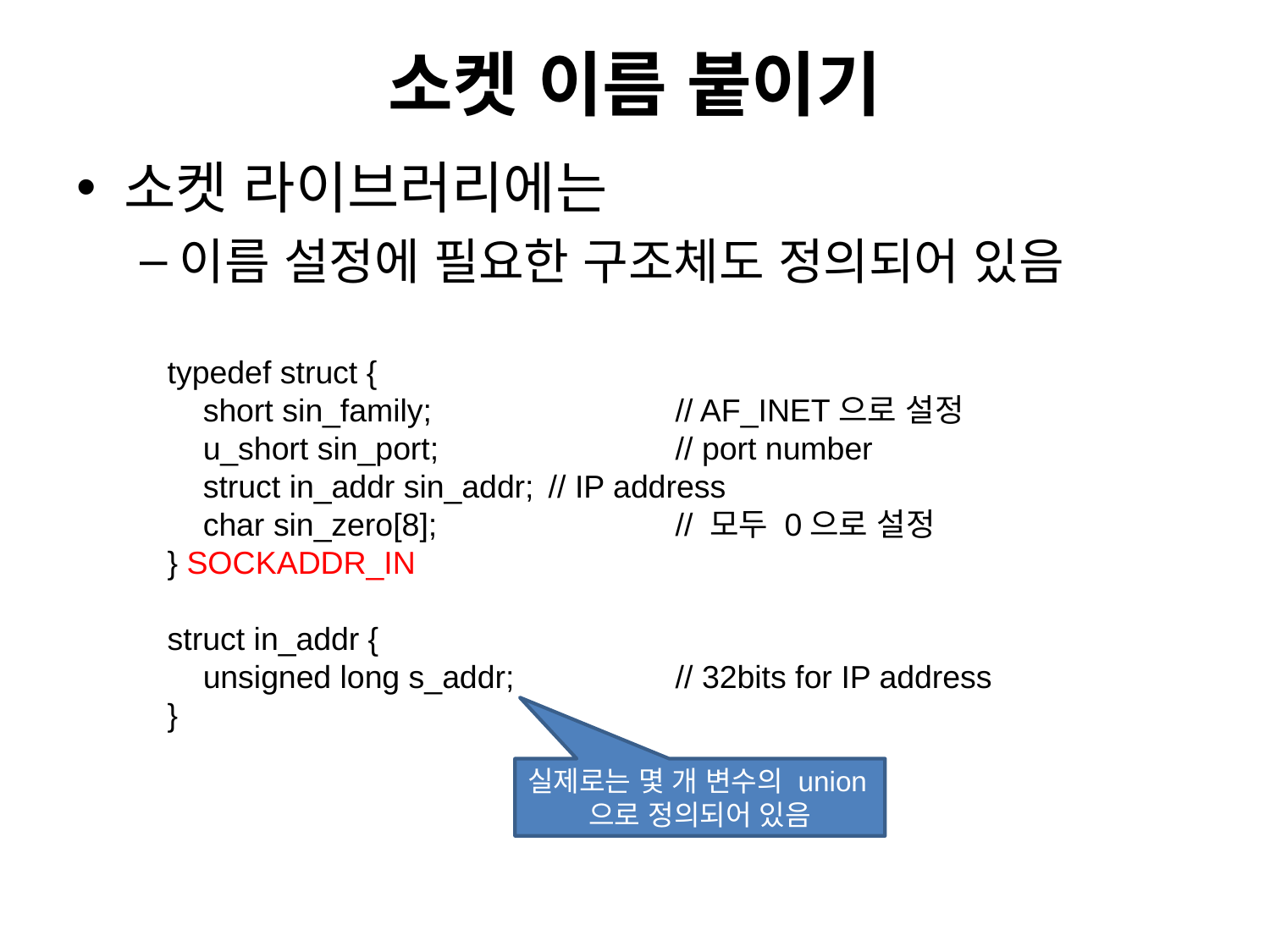

# 소켓 이름 붙이기
소켓 라이브러리에는
이름 설정에 필요한 구조체도 정의되어 있음
typedef struct {
    short sin_family;		// AF_INET으로 설정
    u_short sin_port;		// port number
    struct in_addr sin_addr;	// IP address
    char sin_zero[8];		// 모두 0으로 설정
} SOCKADDR_IN

struct in_addr {
    unsigned long s_addr;		// 32bits for IP address
}
실제로는 몇 개 변수의 union으로 정의되어 있음